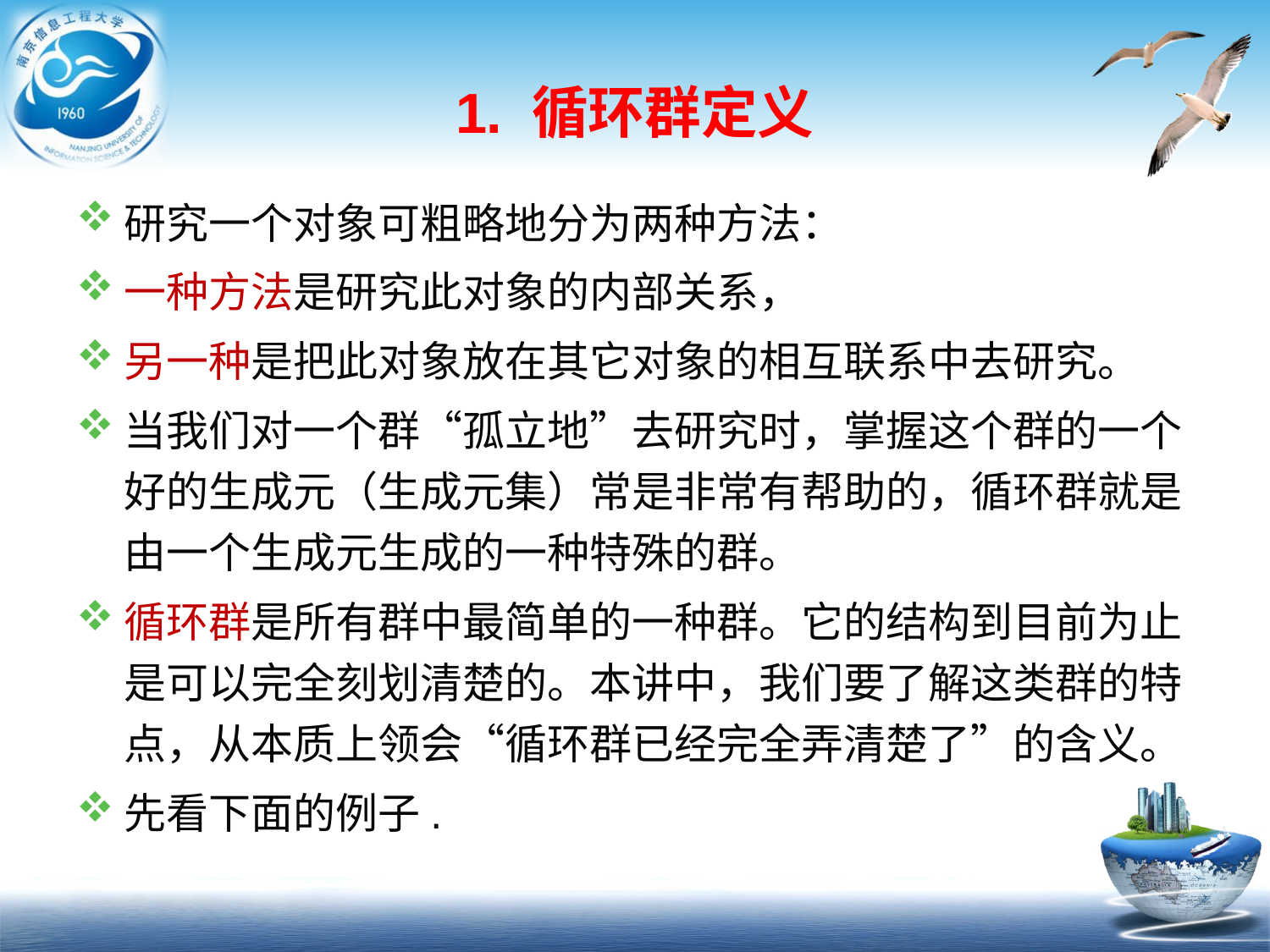

# 1. 循环群定义
研究一个对象可粗略地分为两种方法：
一种方法是研究此对象的内部关系，
另一种是把此对象放在其它对象的相互联系中去研究。
当我们对一个群“孤立地”去研究时，掌握这个群的一个好的生成元（生成元集）常是非常有帮助的，循环群就是由一个生成元生成的一种特殊的群。
循环群是所有群中最简单的一种群。它的结构到目前为止是可以完全刻划清楚的。本讲中，我们要了解这类群的特点，从本质上领会“循环群已经完全弄清楚了”的含义。
先看下面的例子.